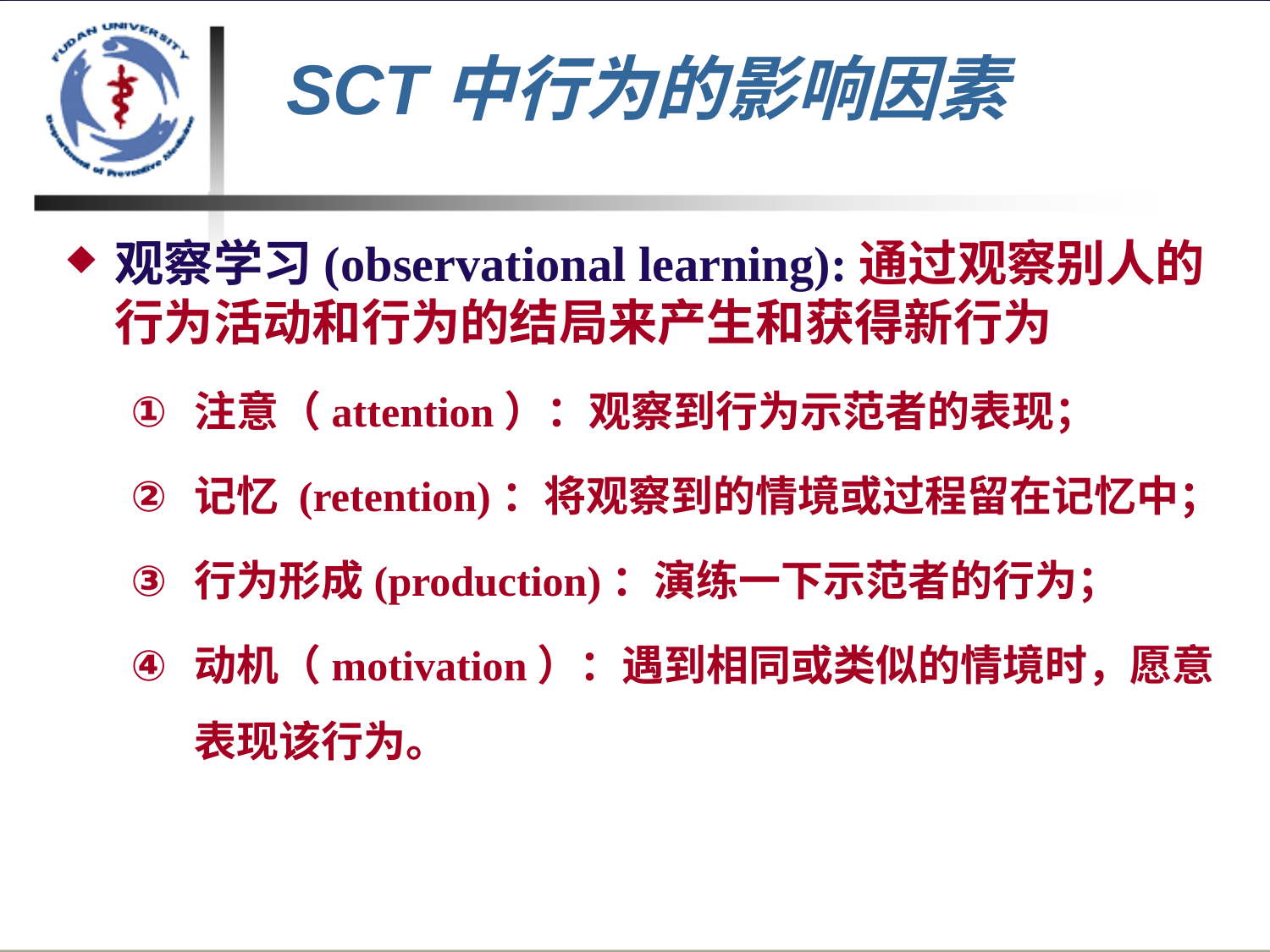

# SCT中行为的影响因素
观察学习(observational learning):通过观察别人的行为活动和行为的结局来产生和获得新行为
注意（attention）：观察到行为示范者的表现；
记忆 (retention)：将观察到的情境或过程留在记忆中；
行为形成(production)：演练一下示范者的行为；
动机（motivation）：遇到相同或类似的情境时，愿意表现该行为。